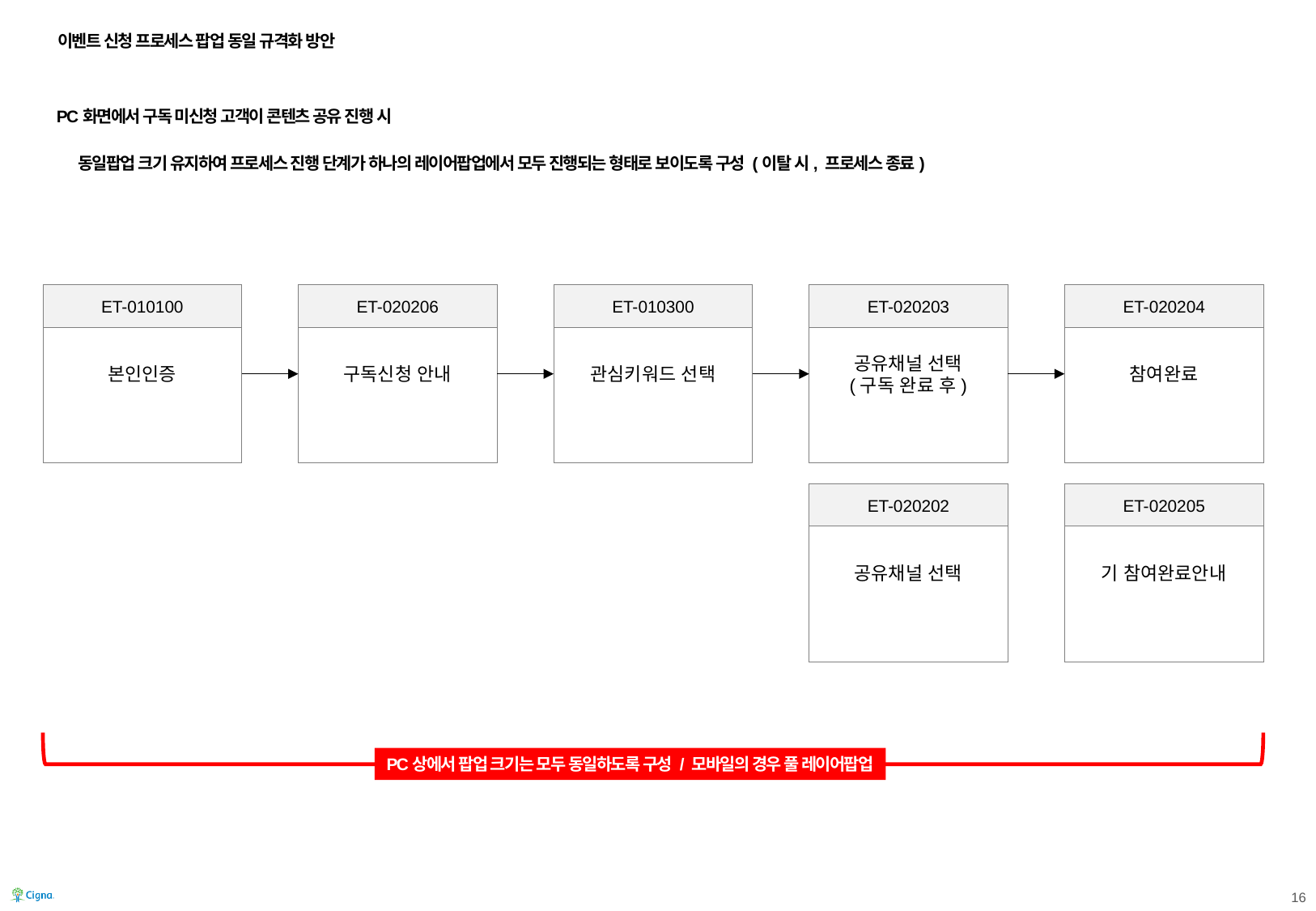

이벤트 신청 프로세스 팝업 동일 규격화 방안
PC화면에서 구독 미신청 고객이 콘텐츠 공유 진행 시

동일팝업 크기 유지하여 프로세스 진행 단계가 하나의 레이어팝업에서 모두 진행되는 형태로 보이도록 구성 (이탈 시, 프로세스 종료)
본인인증
ET-010100
구독신청 안내
ET-020206
관심키워드 선택
ET-010300
공유채널 선택
(구독 완료 후)
ET-020203
참여완료
ET-020204
공유채널 선택
ET-020202
기 참여완료안내
ET-020205
PC상에서 팝업 크기는 모두 동일하도록 구성 / 모바일의 경우 풀 레이어팝업